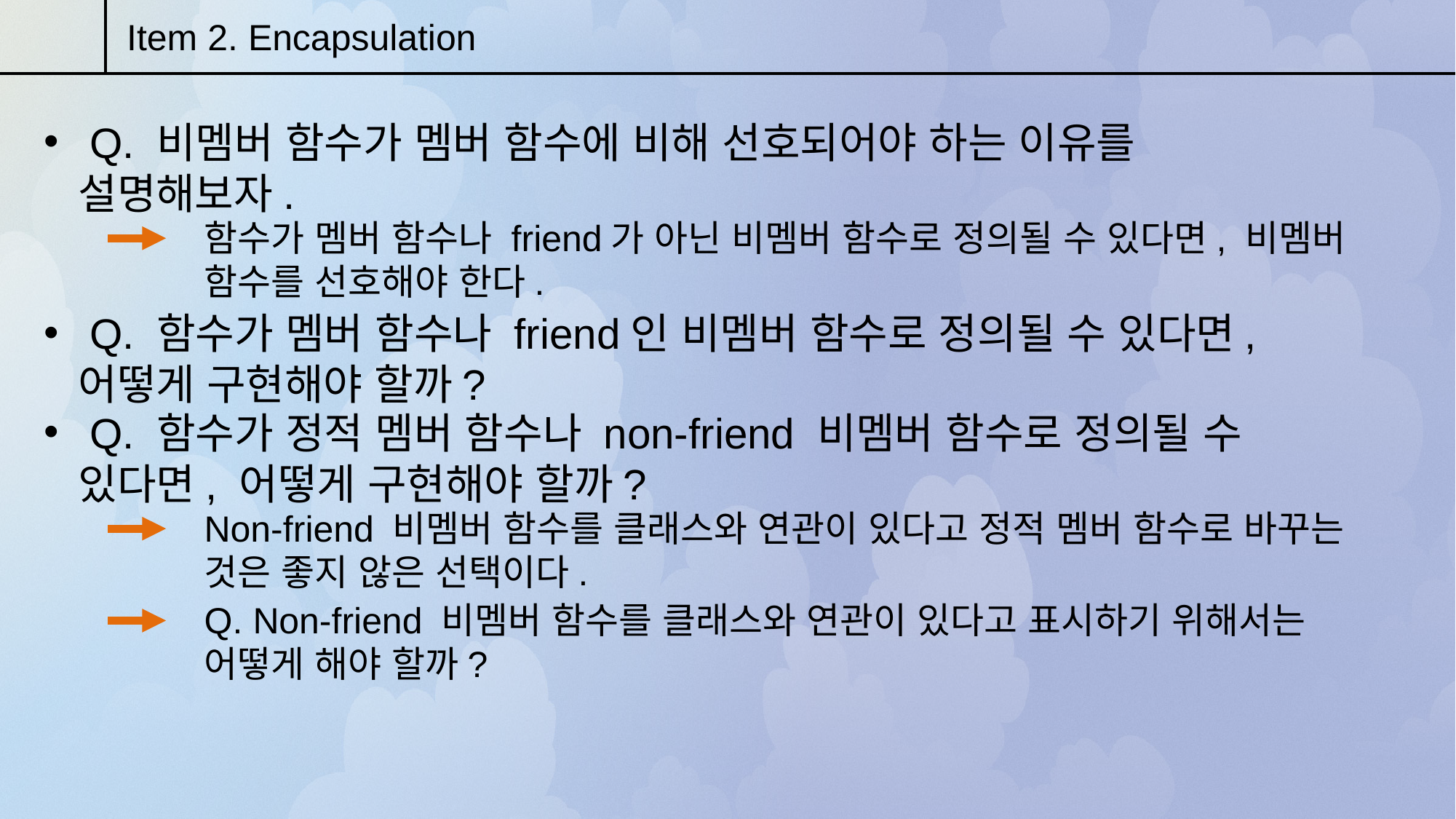

Item 2. Encapsulation
 Q. 비멤버 함수가 멤버 함수에 비해 선호되어야 하는 이유를 설명해보자.
함수가 멤버 함수나 friend가 아닌 비멤버 함수로 정의될 수 있다면, 비멤버 함수를 선호해야 한다.
 Q. 함수가 멤버 함수나 friend인 비멤버 함수로 정의될 수 있다면, 어떻게 구현해야 할까?
 Q. 함수가 정적 멤버 함수나 non-friend 비멤버 함수로 정의될 수 있다면, 어떻게 구현해야 할까?
Non-friend 비멤버 함수를 클래스와 연관이 있다고 정적 멤버 함수로 바꾸는 것은 좋지 않은 선택이다.
Q. Non-friend 비멤버 함수를 클래스와 연관이 있다고 표시하기 위해서는 어떻게 해야 할까?